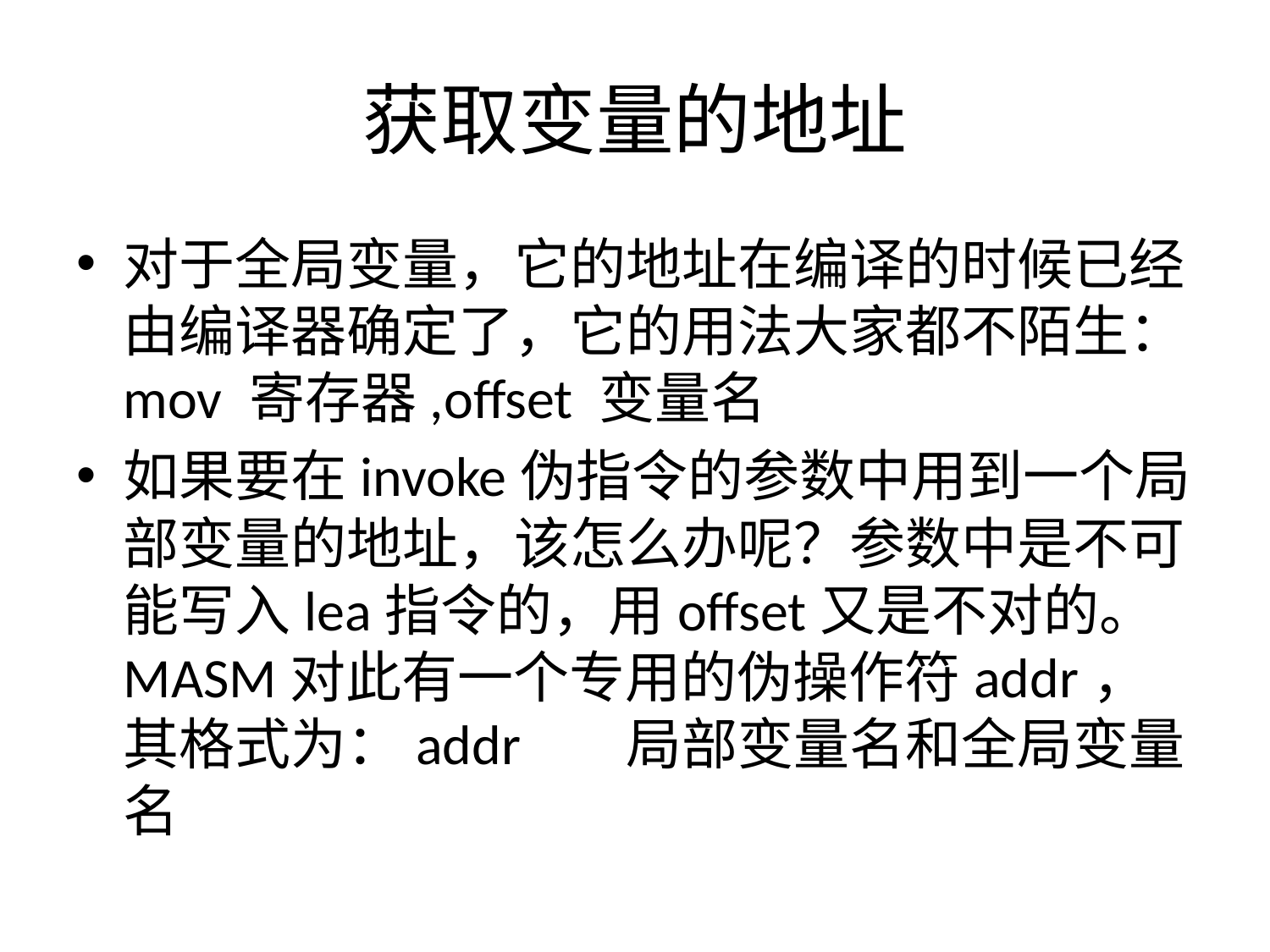

# 获取变量的地址
对于全局变量，它的地址在编译的时候已经由编译器确定了，它的用法大家都不陌生：mov	寄存器,offset 变量名
如果要在invoke伪指令的参数中用到一个局部变量的地址，该怎么办呢？参数中是不可能写入lea指令的，用offset又是不对的。MASM对此有一个专用的伪操作符addr，其格式为：addr	局部变量名和全局变量名